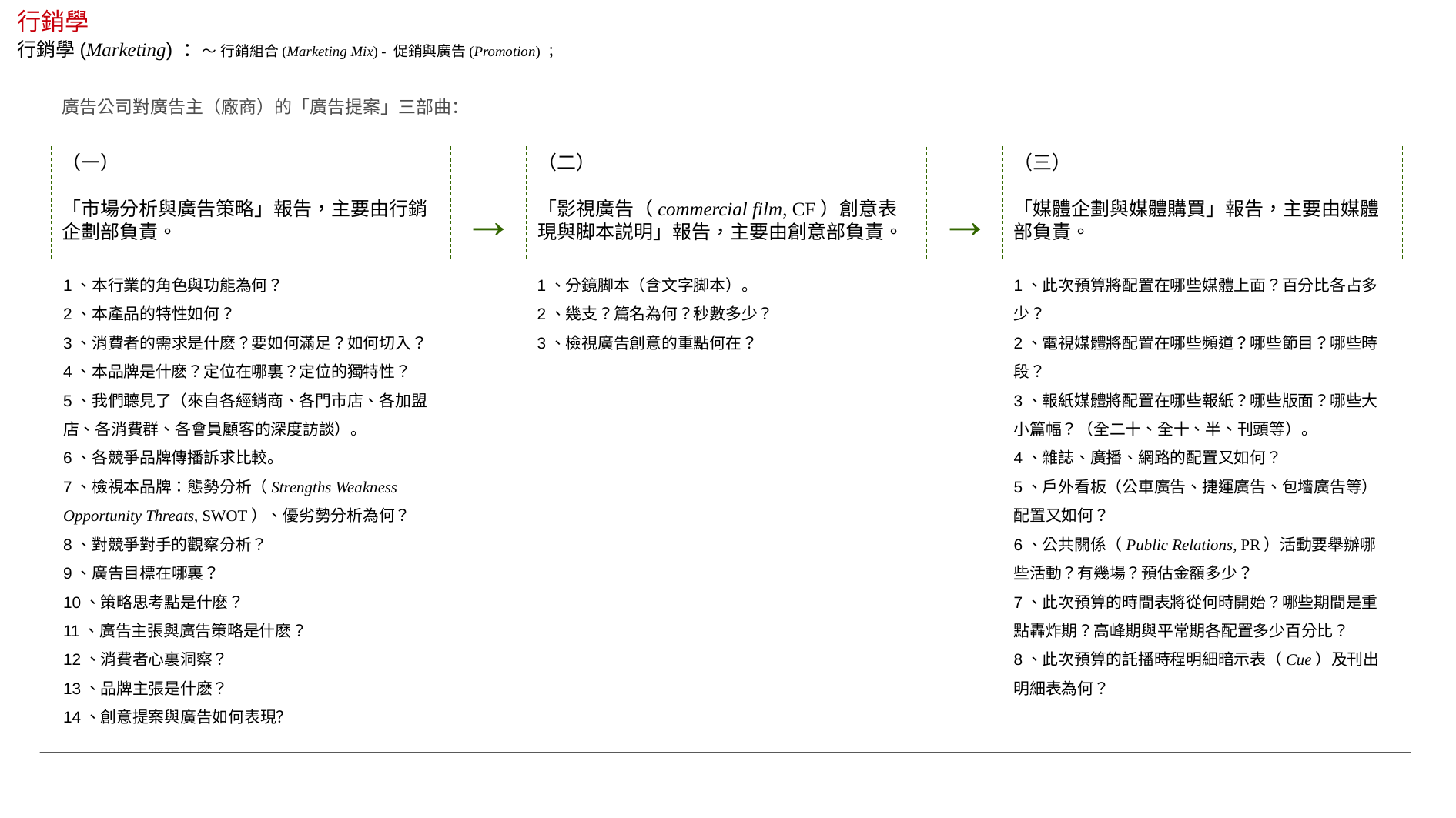

行銷學
行銷學(Marketing) ：～ 行銷組合(Marketing Mix) - 促銷與廣告(Promotion) ；
廣告公司對廣告主（廠商）的「廣告提案」三部曲：
（一）

「市場分析與廣告策略」報告，主要由行銷企劃部負責。
（二）

「影視廣告（commercial film, CF）創意表現與脚本説明」報告，主要由創意部負責。
（三）

「媒體企劃與媒體購買」報告，主要由媒體部負責。
→
→
1、本行業的角色與功能為何？
2、本產品的特性如何？
3、消費者的需求是什麽？要如何滿足？如何切入？
4、本品牌是什麽？定位在哪裏？定位的獨特性？
5、我們聼見了（來自各經銷商、各門市店、各加盟店、各消費群、各會員顧客的深度訪談）。
6、各競爭品牌傳播訴求比較。
7、檢視本品牌：態勢分析（Strengths Weakness Opportunity Threats, SWOT）、優劣勢分析為何？
8、對競爭對手的觀察分析？
9、廣告目標在哪裏？
10、策略思考點是什麽？
11、廣告主張與廣告策略是什麽？
12、消費者心裏洞察？
13、品牌主張是什麽？
14、創意提案與廣告如何表現？
1、分鏡脚本（含文字脚本）。
2、幾支？篇名為何？秒數多少？
3、檢視廣告創意的重點何在？
1、此次預算將配置在哪些媒體上面？百分比各占多少？
2、電視媒體將配置在哪些頻道？哪些節目？哪些時段？
3、報紙媒體將配置在哪些報紙？哪些版面？哪些大小篇幅？（全二十、全十、半、刊頭等）。
4、雜誌、廣播、網路的配置又如何？
5、戶外看板（公車廣告、捷運廣告、包墻廣告等）配置又如何？
6、公共關係（Public Relations, PR）活動要舉辦哪些活動？有幾場？預估金額多少？
7、此次預算的時間表將從何時開始？哪些期間是重點轟炸期？高峰期與平常期各配置多少百分比？
8、此次預算的託播時程明細暗示表（Cue）及刊出明細表為何？